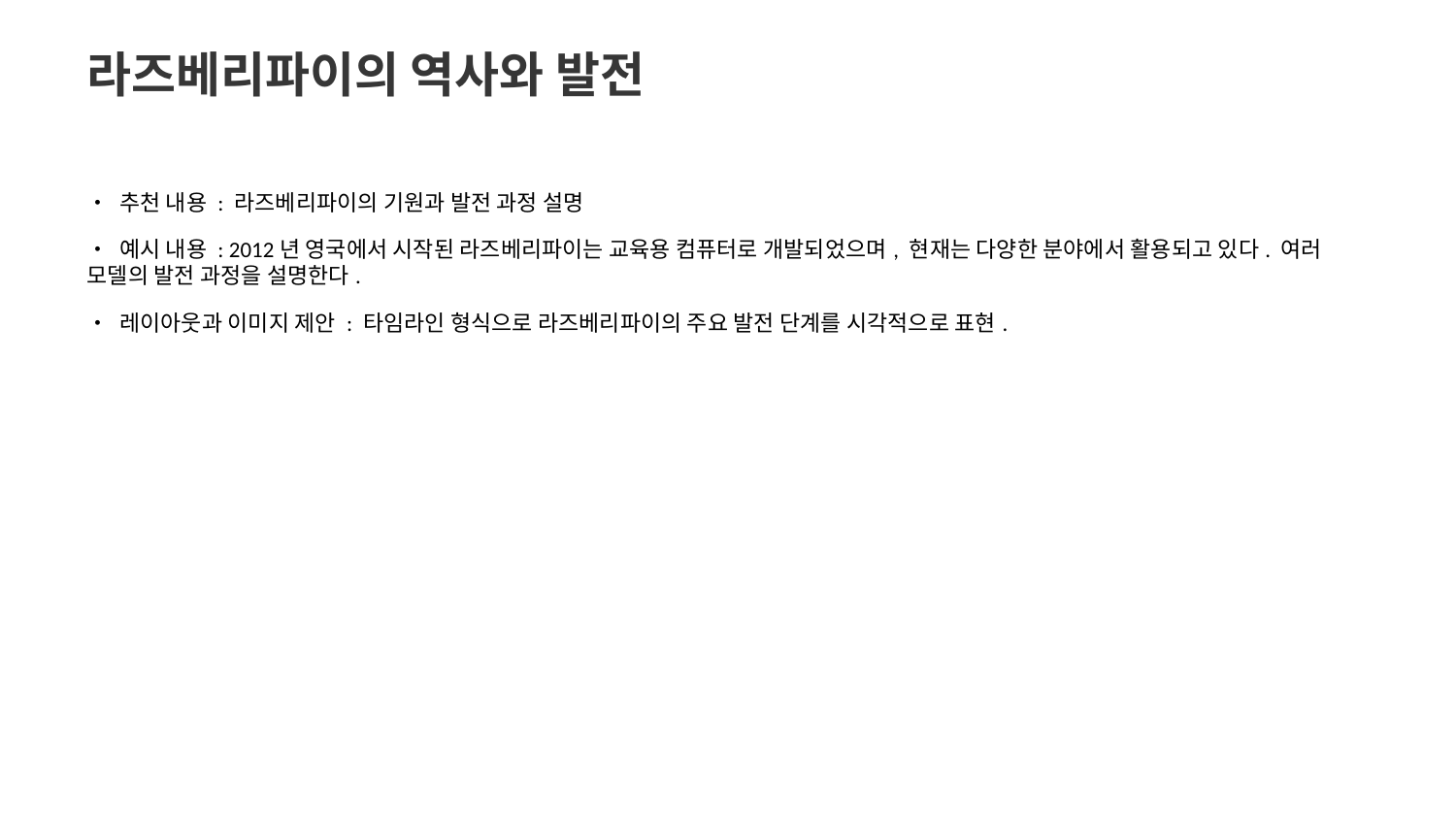

라즈베리파이의 역사와 발전
• 추천 내용 : 라즈베리파이의 기원과 발전 과정 설명
• 예시 내용 : 2012년 영국에서 시작된 라즈베리파이는 교육용 컴퓨터로 개발되었으며, 현재는 다양한 분야에서 활용되고 있다. 여러 모델의 발전 과정을 설명한다.
• 레이아웃과 이미지 제안 : 타임라인 형식으로 라즈베리파이의 주요 발전 단계를 시각적으로 표현.